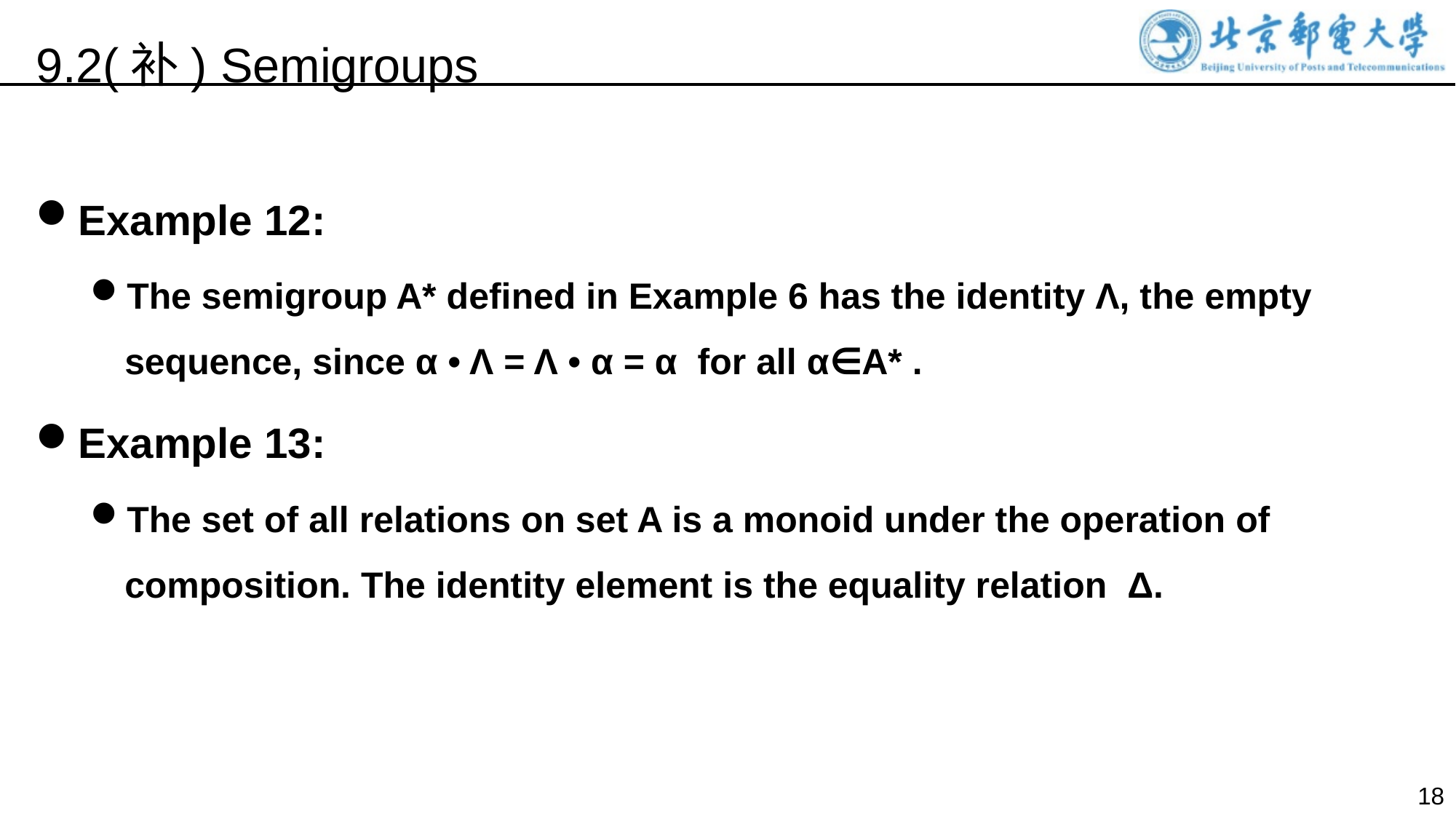

9.2(补) Semigroups

Example 12:
The semigroup A* defined in Example 6 has the identity Λ, the empty sequence, since α • Λ = Λ • α = α  for all α∈A* .
Example 13:
The set of all relations on set A is a monoid under the operation of composition. The identity element is the equality relation  Δ.